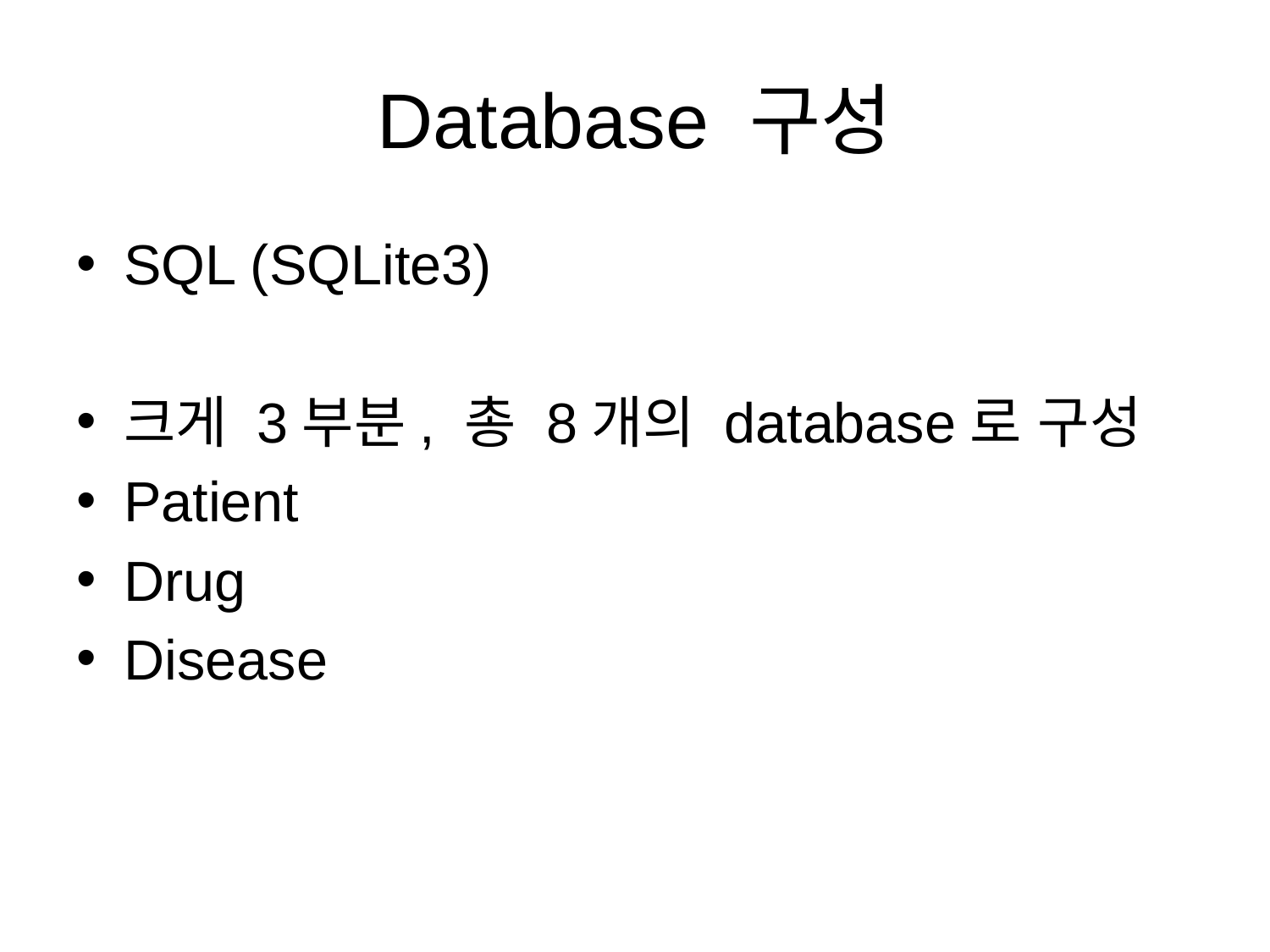

# Database 구성
SQL (SQLite3)

크게 3부분, 총 8개의 database로 구성
Patient
Drug
Disease